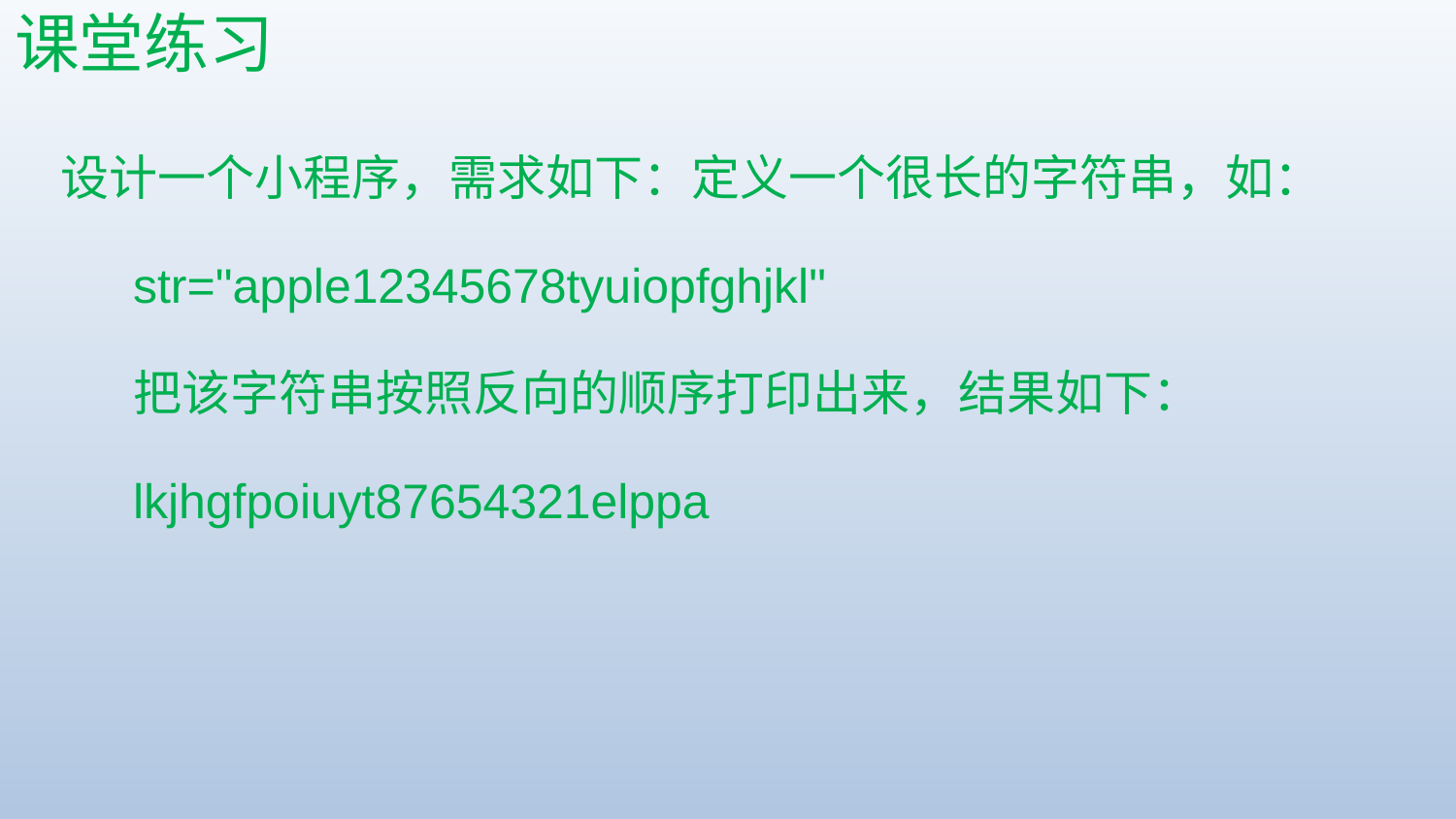

# 课堂练习
设计一个小程序，需求如下：定义一个很长的字符串，如：
str="apple12345678tyuiopfghjkl"
把该字符串按照反向的顺序打印出来，结果如下：
lkjhgfpoiuyt87654321elppa